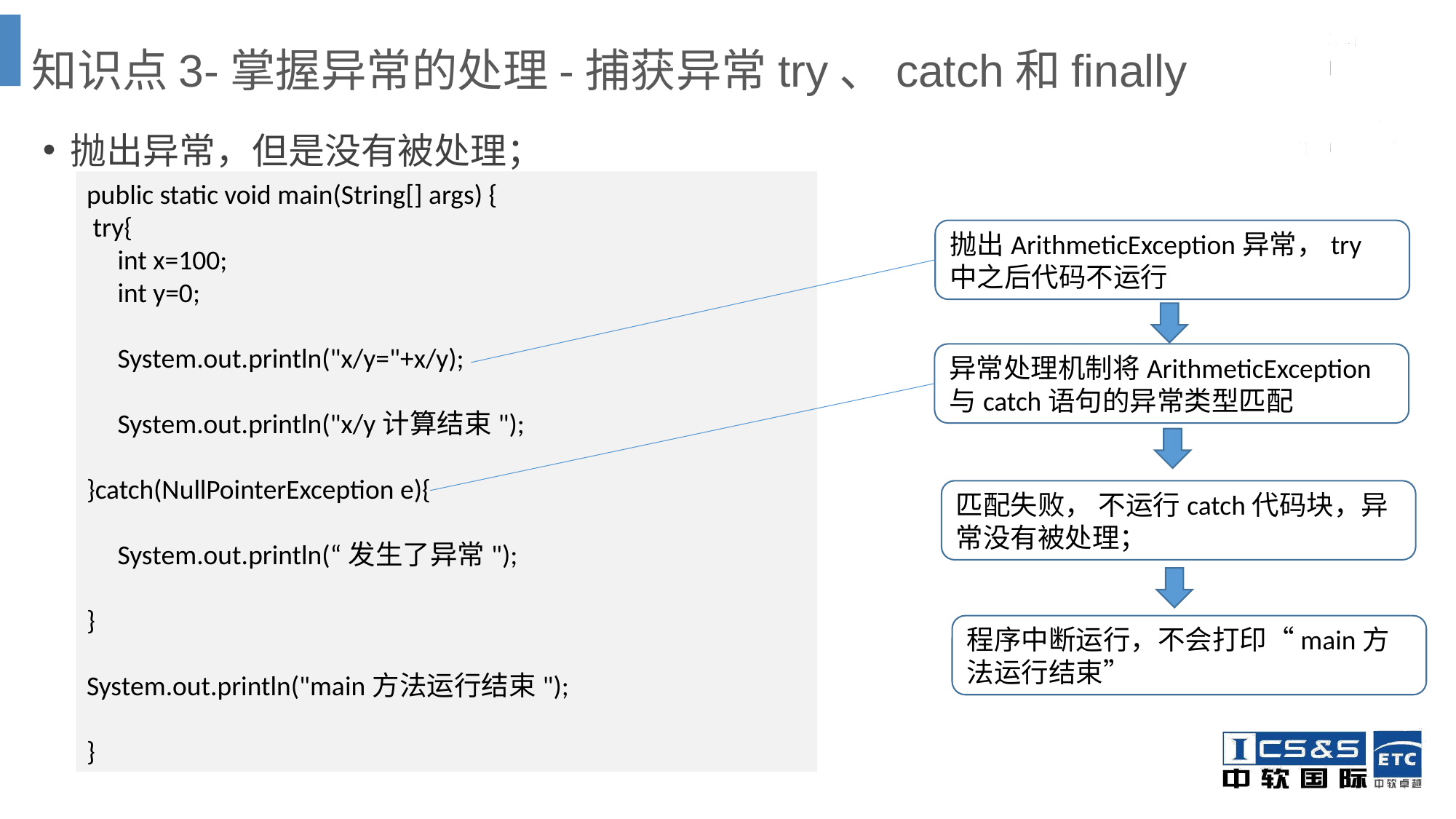

# 知识点3-掌握异常的处理-捕获异常try、catch和finally
抛出异常，但是没有被处理；
public static void main(String[] args) {
 try{
     int x=100;
     int y=0;

     System.out.println("x/y="+x/y);

     System.out.println("x/y计算结束");

}catch(NullPointerException e){

     System.out.println(“发生了异常");

}

System.out.println("main方法运行结束");

}
抛出ArithmeticException异常，try中之后代码不运行

异常处理机制将ArithmeticException与catch语句的异常类型匹配

匹配失败， 不运行catch代码块，异常没有被处理；

程序中断运行，不会打印“main方法运行结束”